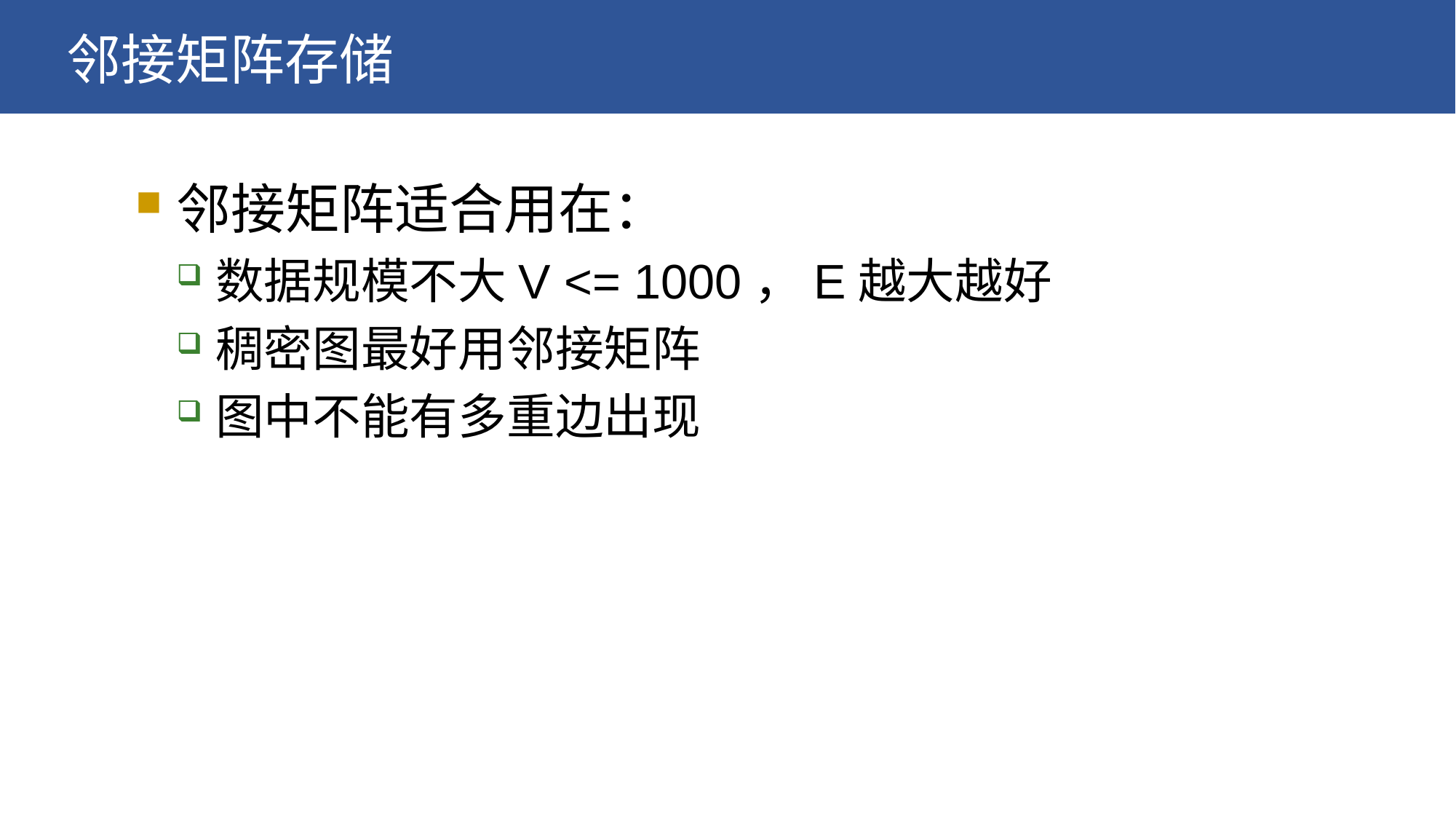

邻接矩阵存储
邻接矩阵适合用在：
数据规模不大V <= 1000，E越大越好
稠密图最好用邻接矩阵
图中不能有多重边出现